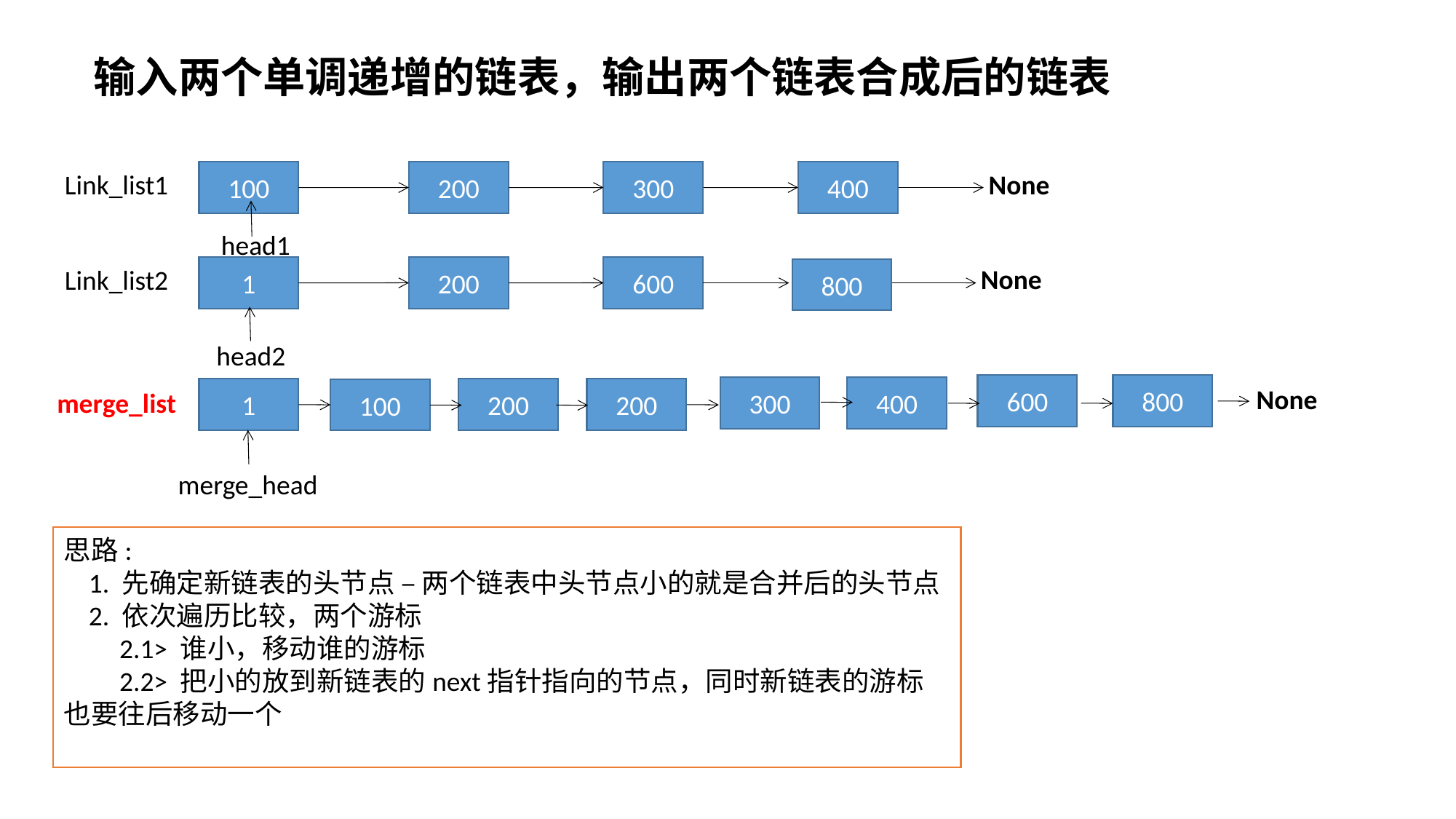

输入两个单调递增的链表，输出两个链表合成后的链表
Link_list1
100
200
300
400
None
head1
1
200
600
None
Link_list2
800
head2
600
800
300
400
None
200
1
200
100
merge_list
merge_head
思路:
    1. 先确定新链表的头节点 – 两个链表中头节点小的就是合并后的头节点
    2. 依次遍历比较，两个游标
         2.1> 谁小，移动谁的游标
         2.2> 把小的放到新链表的next指针指向的节点，同时新链表的游标也要往后移动一个